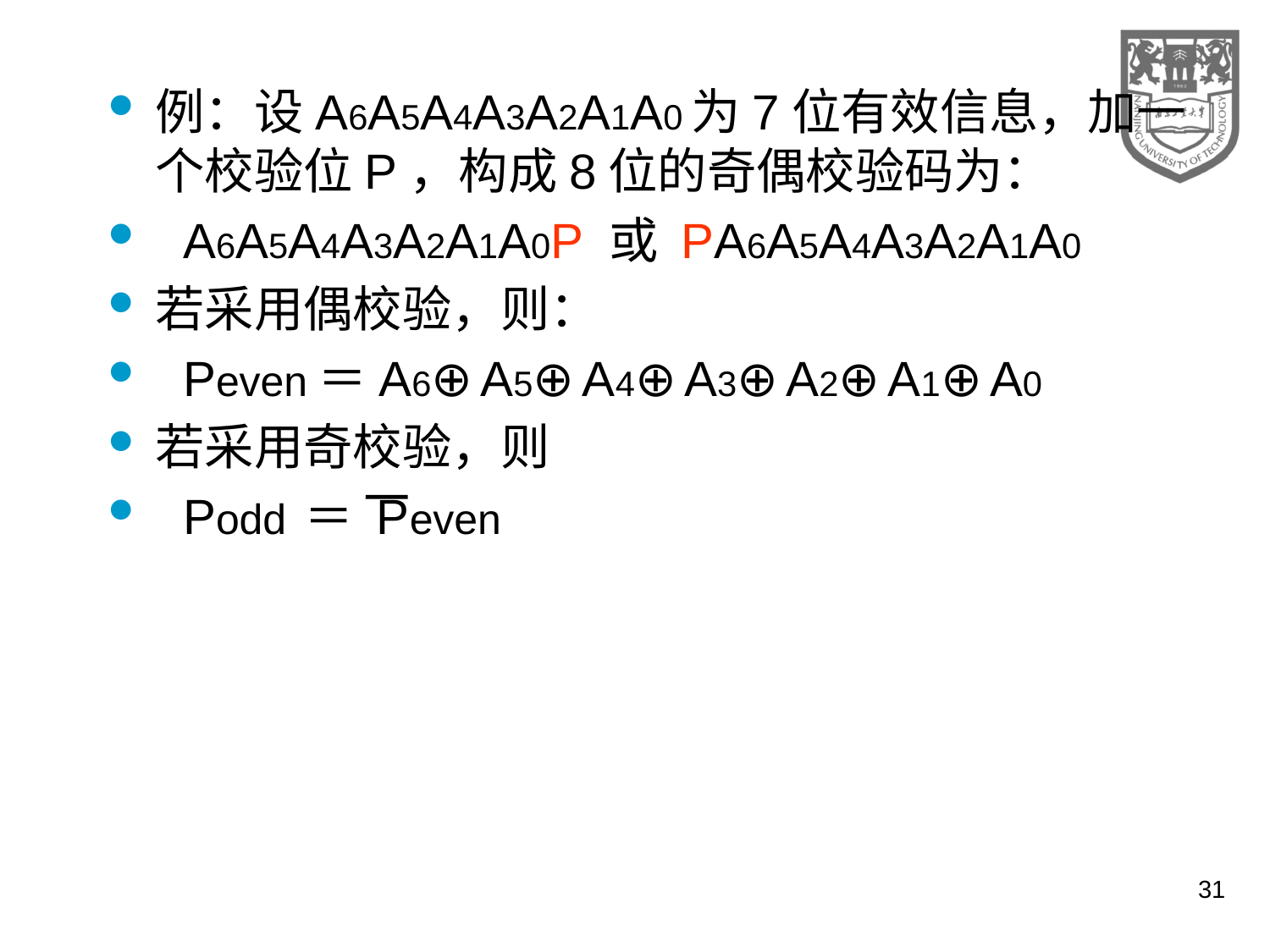

例：设A6A5A4A3A2A1A0为7位有效信息，加一个校验位P，构成8位的奇偶校验码为：
  A6A5A4A3A2A1A0P 或 PA6A5A4A3A2A1A0
若采用偶校验，则：
  Peven＝A6⊕A5⊕A4⊕A3⊕A2⊕A1⊕A0
若采用奇校验，则
  Podd ＝ Peven

31